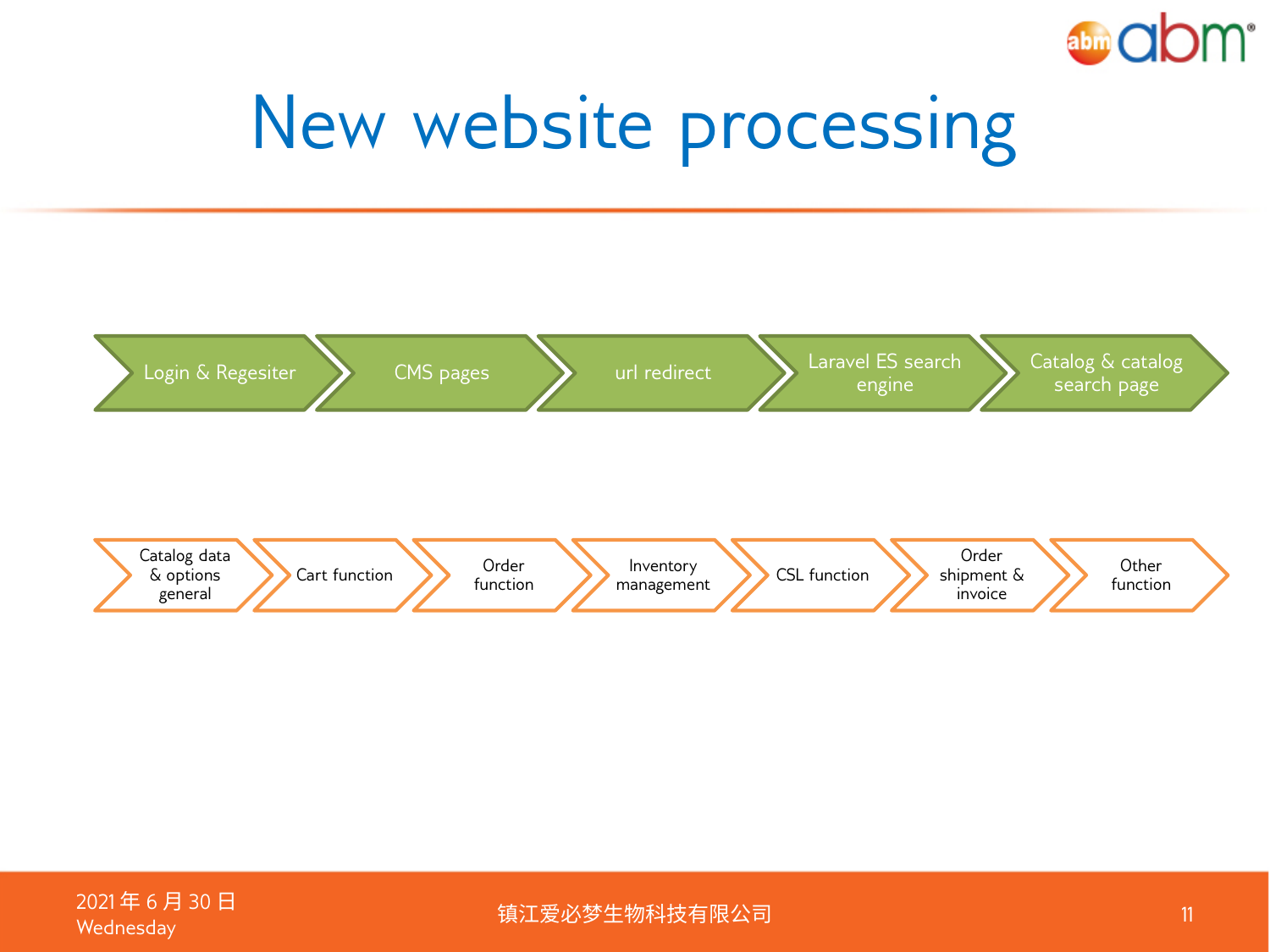

# New website processing
Login & Regesiter
CMS pages
url redirect
Laravel ES search engine
Catalog & catalog search page
Catalog data & options general
Cart function
Order function
Inventory management
CSL function
Order shipment & invoice
Other function
2021年6月30日 Wednesday
镇江爱必梦生物科技有限公司
11